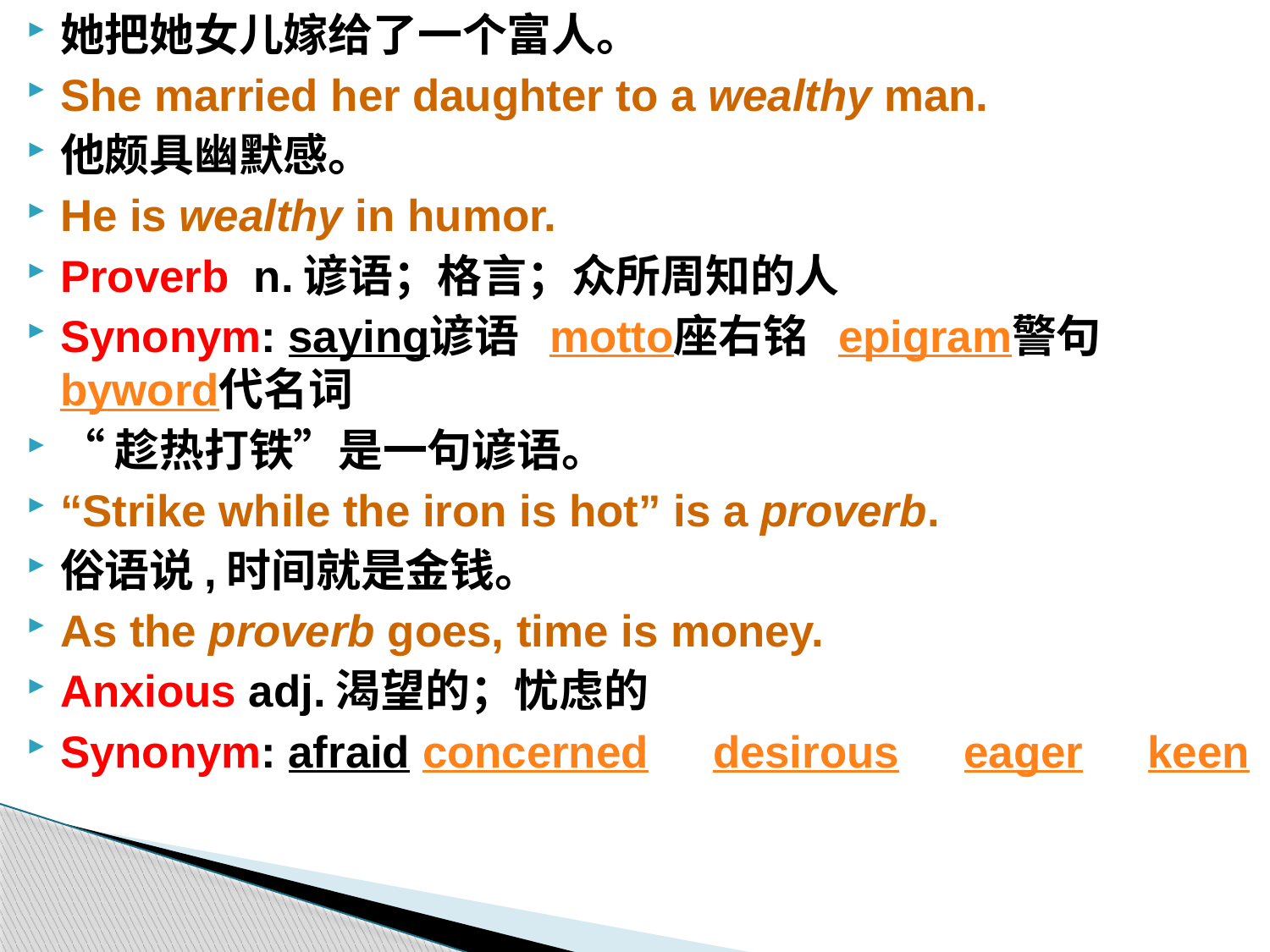

她把她女儿嫁给了一个富人。
She married her daughter to a wealthy man.
他颇具幽默感。
He is wealthy in humor.
Proverb  n.谚语；格言；众所周知的人
Synonym: saying谚语  motto座右铭  epigram警句 byword代名词
“趁热打铁”是一句谚语。
“Strike while the iron is hot” is a proverb.
俗语说,时间就是金钱。
As the proverb goes, time is money.
Anxious adj.渴望的；忧虑的
Synonym: afraid concerned　 desirous　 eager　 keen